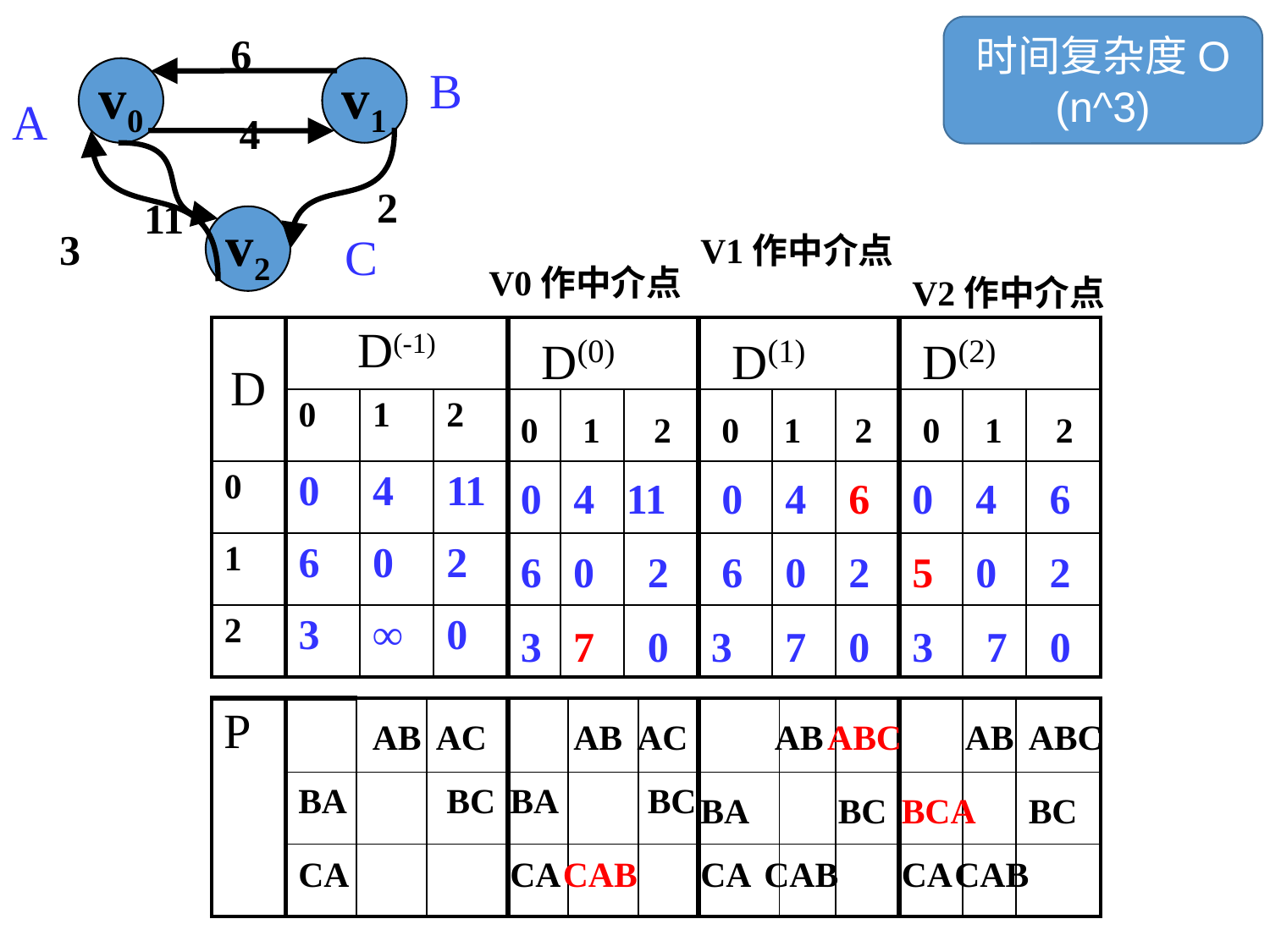

时间复杂度O (n^3)
6
v0
v1
2
11
v2
3
4

B
A
C
V1作中介点
V0作中介点
V2作中介点
| D | D(-1) |  |  |  |  |  |  |  |  |  |  |  |
| --- | --- | --- | --- | --- | --- | --- | --- | --- | --- | --- | --- | --- |
|  | 0 | 1 | 2 |  |  |  |  |  |  |  |  |  |
| 0 | 0 | 4 | 11 |  |  |  |  |  |  |  |  |  |
| 1 | 6 | 0 | 2 |  |  |  |  |  |  |  |  |  |
| 2 | 3 | ∞ | 0 |  |  |  |  |  |  |  |  |  |
D(0)
D(1)
D(2)
0     1      2
0     1      2
0     1      2
0   4   11
0
4
6
0
4
6
6
0
2
6    0    2
5
0
2
3
7
0
3     7    0
3     7    0
| P |  |  |  |  |  |  |  |  |  |  |  |  |
| --- | --- | --- | --- | --- | --- | --- | --- | --- | --- | --- | --- | --- |
|  |  |  |  |  |  |  |  |  |  |  |  |  |
|  |  |  |  |  |  |  |  |  |  |  |  |  |
AB
AC
AB
AC
AB
ABC
AB
ABC
BA
BC
BA
BC
BA
BC
BCA
BC
CA
CA
CAB
CA
CAB
CA
CAB